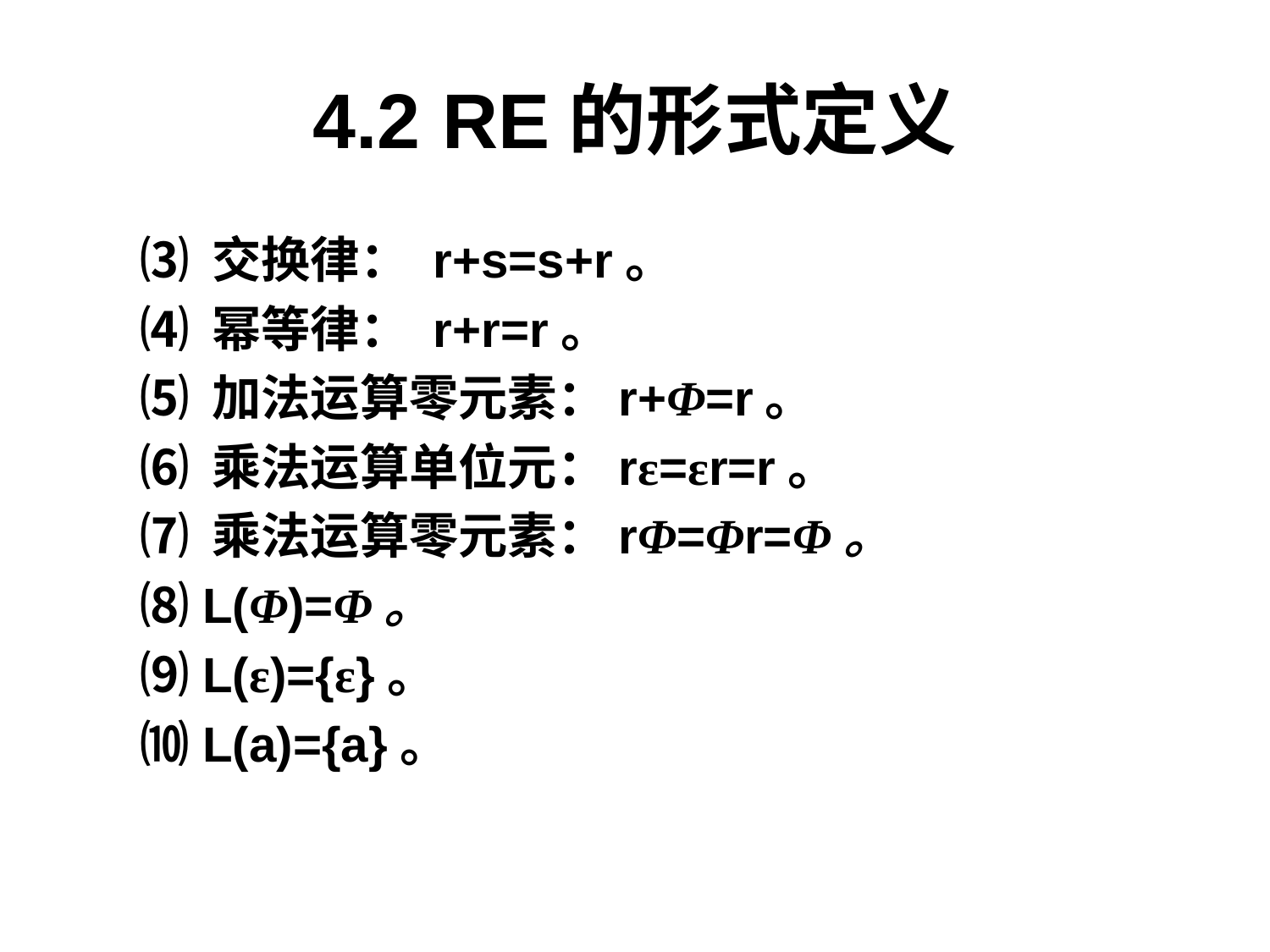

# 4.2 RE的形式定义
⑶ 交换律：	r+s=s+r。
⑷ 幂等律：	r+r=r。
⑸ 加法运算零元素：r+Φ=r。
⑹ 乘法运算单位元：rε=εr=r。
⑺ 乘法运算零元素：rΦ=Φr=Φ。
⑻ L(Φ)=Φ。
⑼ L(ε)={ε}。
⑽ L(a)={a}。

16